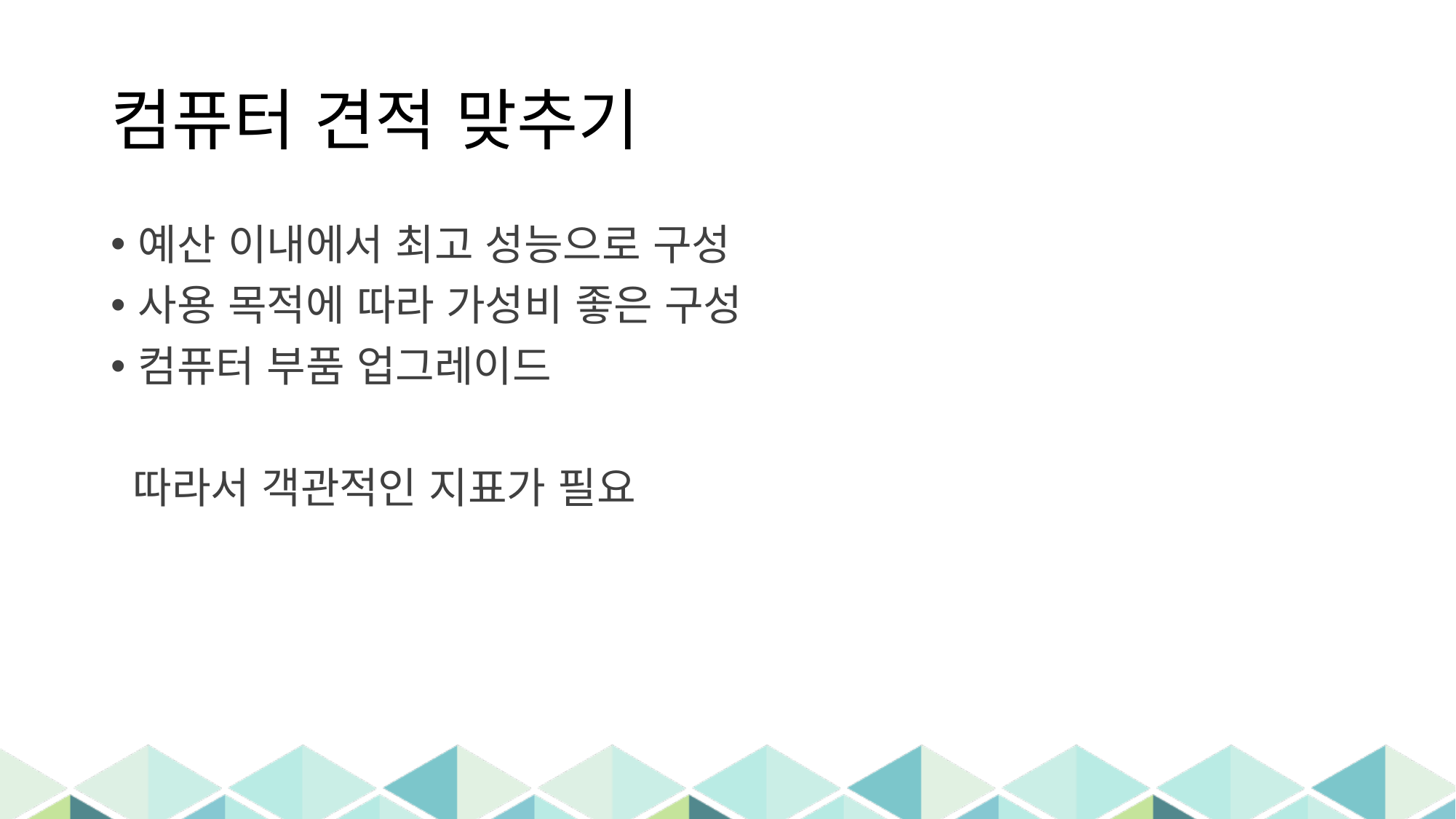

# 컴퓨터 견적 맞추기
예산 이내에서 최고 성능으로 구성
사용 목적에 따라 가성비 좋은 구성
컴퓨터 부품 업그레이드

 따라서 객관적인 지표가 필요